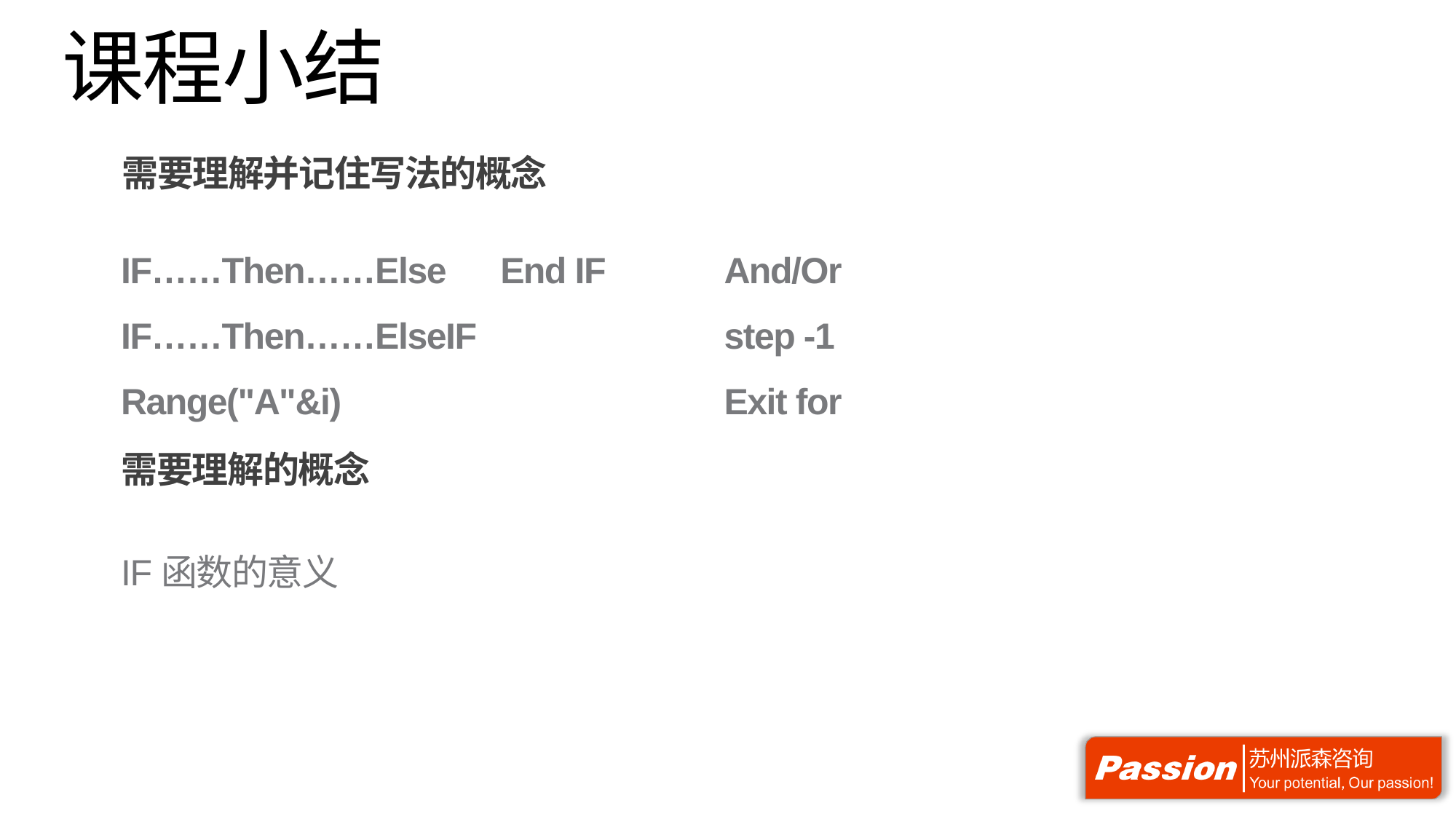

# 课程小结
需要理解并记住写法的概念
IF……Then……Else      End IF
IF……Then……ElseIF
Range("A"&i)
And/Or
step -1
Exit for
需要理解的概念
IF函数的意义